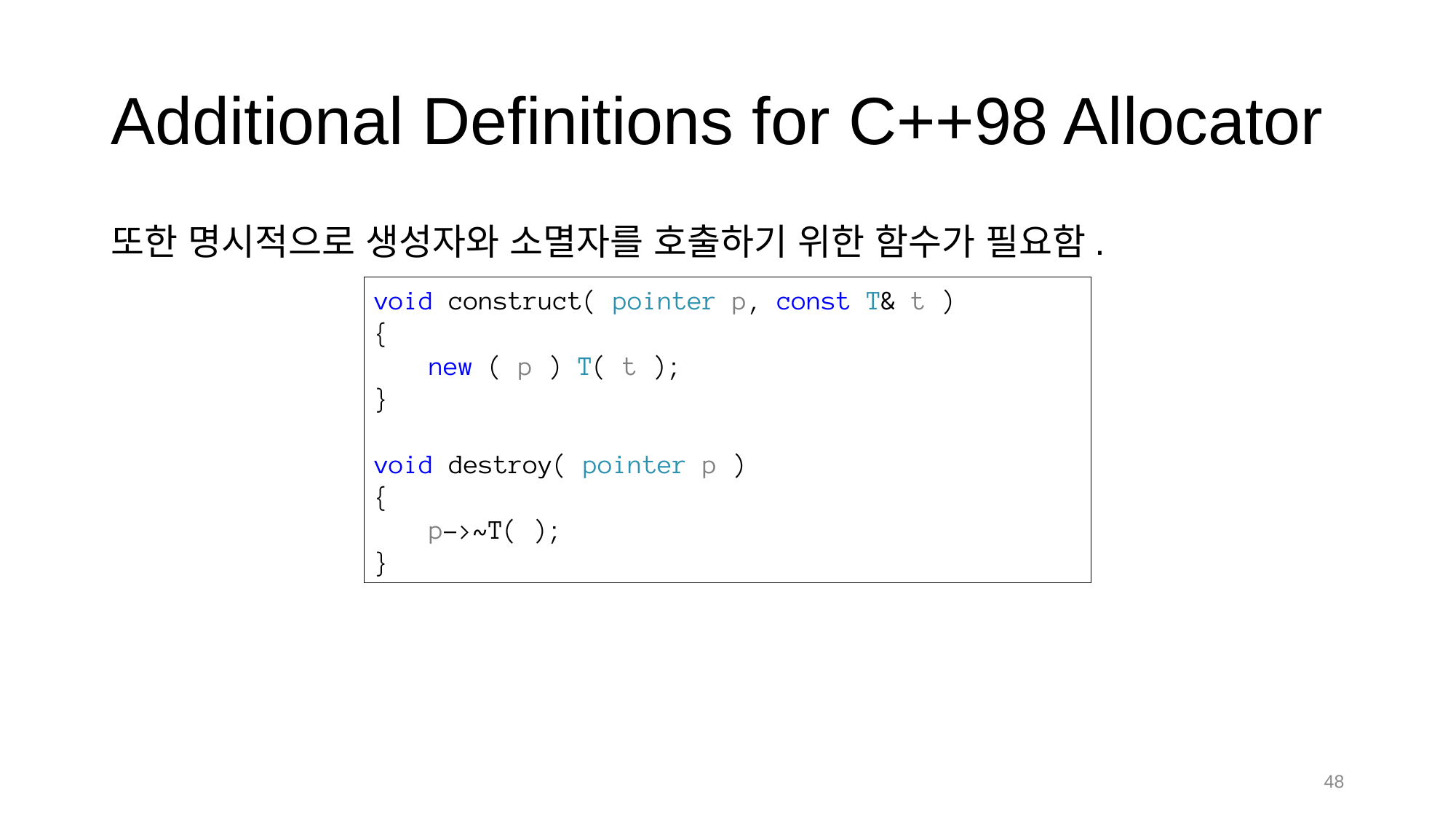

# Additional Definitions for C++98 Allocator
또한 명시적으로 생성자와 소멸자를 호출하기 위한 함수가 필요함.
void construct( pointer p, const T& t )
{
new ( p ) T( t );
}

void destroy( pointer p )
{
p->~T( );
}
48